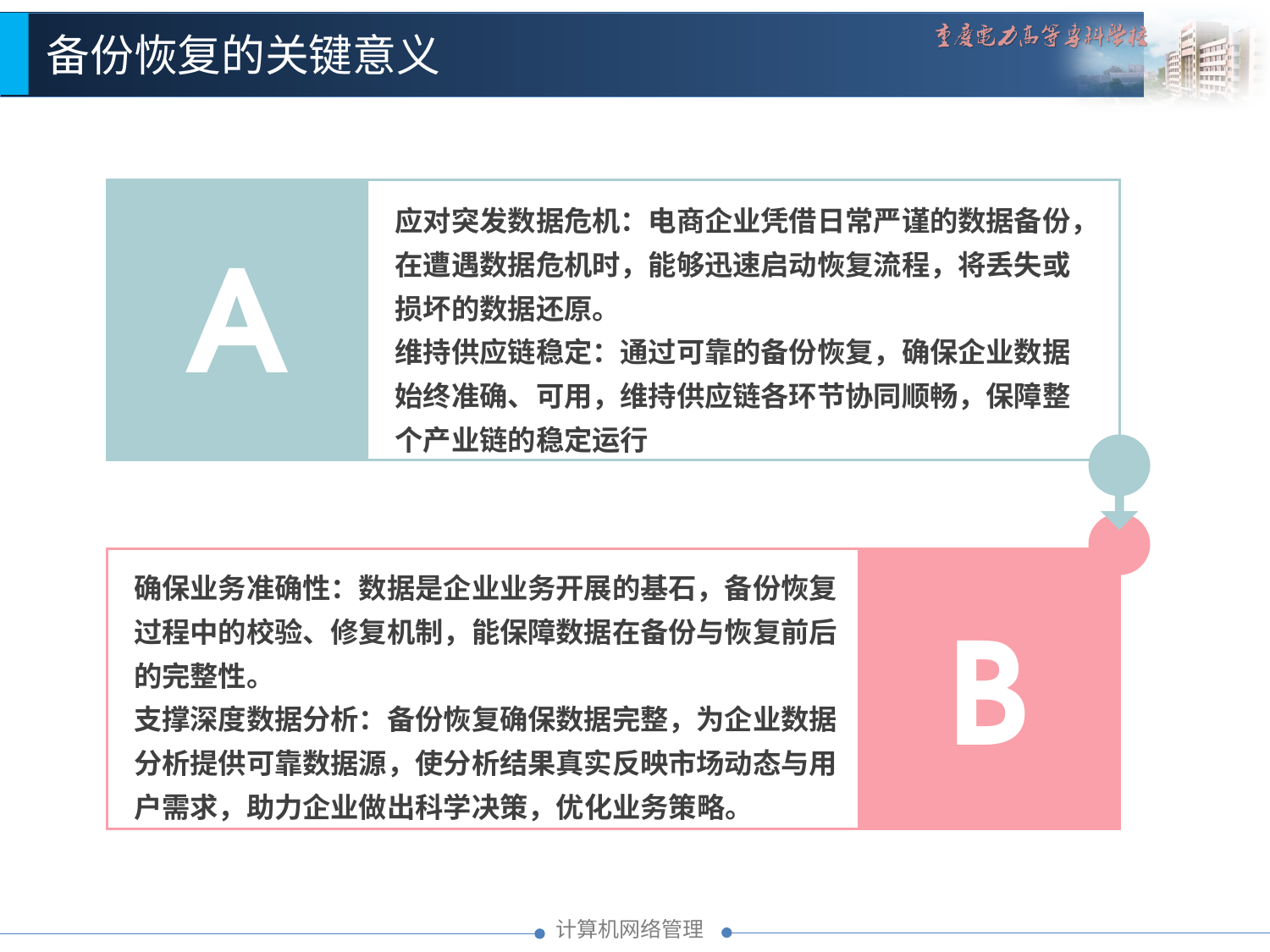

备份恢复的关键意义

应对突发数据危机：电商企业凭借日常严谨的数据备份，在遭遇数据危机时，能够迅速启动恢复流程，将丢失或损坏的数据还原。
维持供应链稳定：通过可靠的备份恢复，确保企业数据始终准确、可用，维持供应链各环节协同顺畅，保障整个产业链的稳定运行
A
4.1.1.2 数据恢复定义

确保业务准确性：数据是企业业务开展的基石，备份恢复过程中的校验、修复机制，能保障数据在备份与恢复前后的完整性。
支撑深度数据分析：备份恢复确保数据完整，为企业数据分析提供可靠数据源，使分析结果真实反映市场动态与用户需求，助力企业做出科学决策，优化业务策略。
B